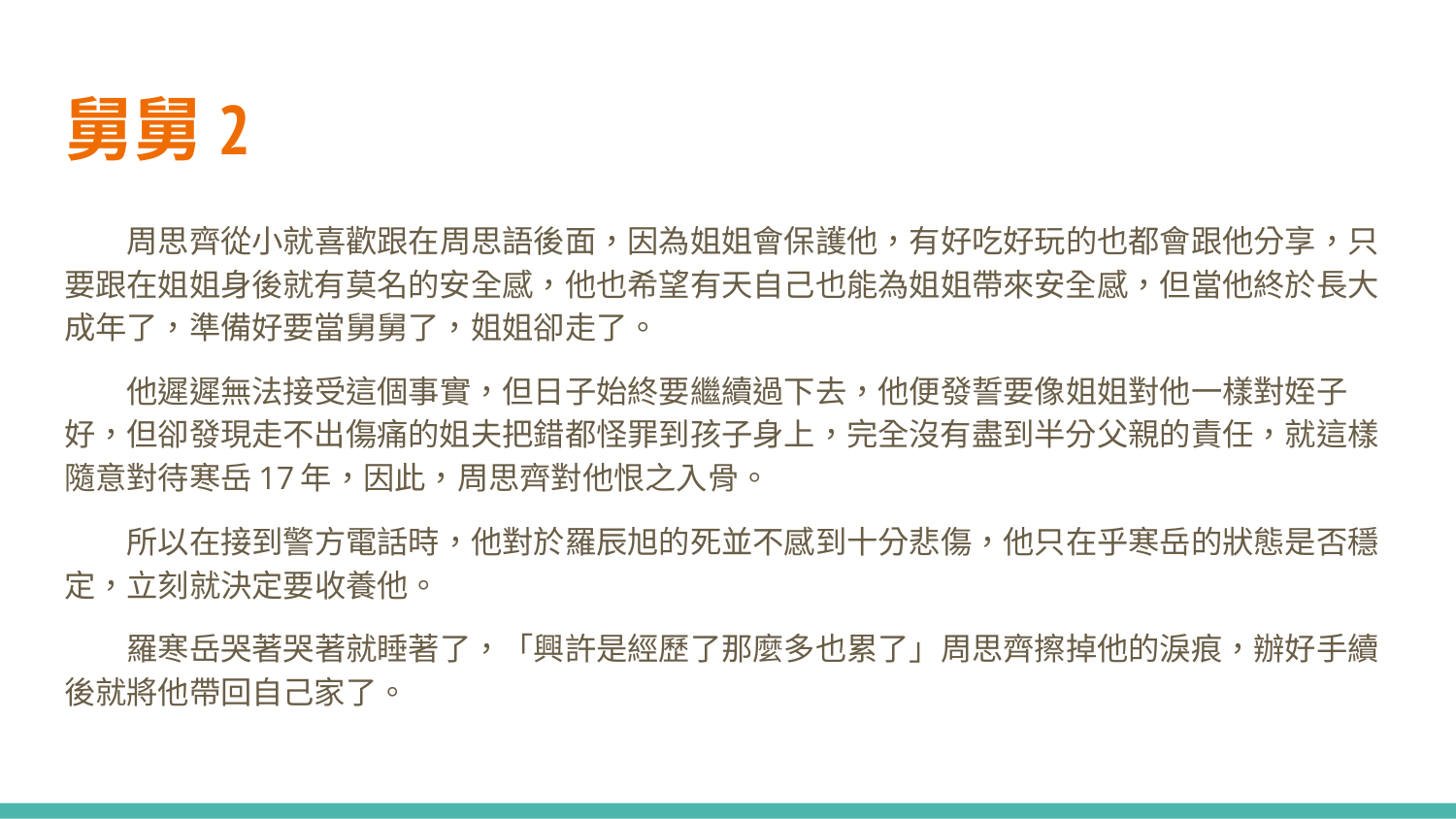

# 舅舅2
周思齊從小就喜歡跟在周思語後面，因為姐姐會保護他，有好吃好玩的也都會跟他分享，只要跟在姐姐身後就有莫名的安全感，他也希望有天自己也能為姐姐帶來安全感，但當他終於長大成年了，準備好要當舅舅了，姐姐卻走了。
他遲遲無法接受這個事實，但日子始終要繼續過下去，他便發誓要像姐姐對他一樣對姪子好，但卻發現走不出傷痛的姐夫把錯都怪罪到孩子身上，完全沒有盡到半分父親的責任，就這樣隨意對待寒岳17年，因此，周思齊對他恨之入骨。
所以在接到警方電話時，他對於羅辰旭的死並不感到十分悲傷，他只在乎寒岳的狀態是否穩定，立刻就決定要收養他。
羅寒岳哭著哭著就睡著了，「興許是經歷了那麼多也累了」周思齊擦掉他的淚痕，辦好手續後就將他帶回自己家了。